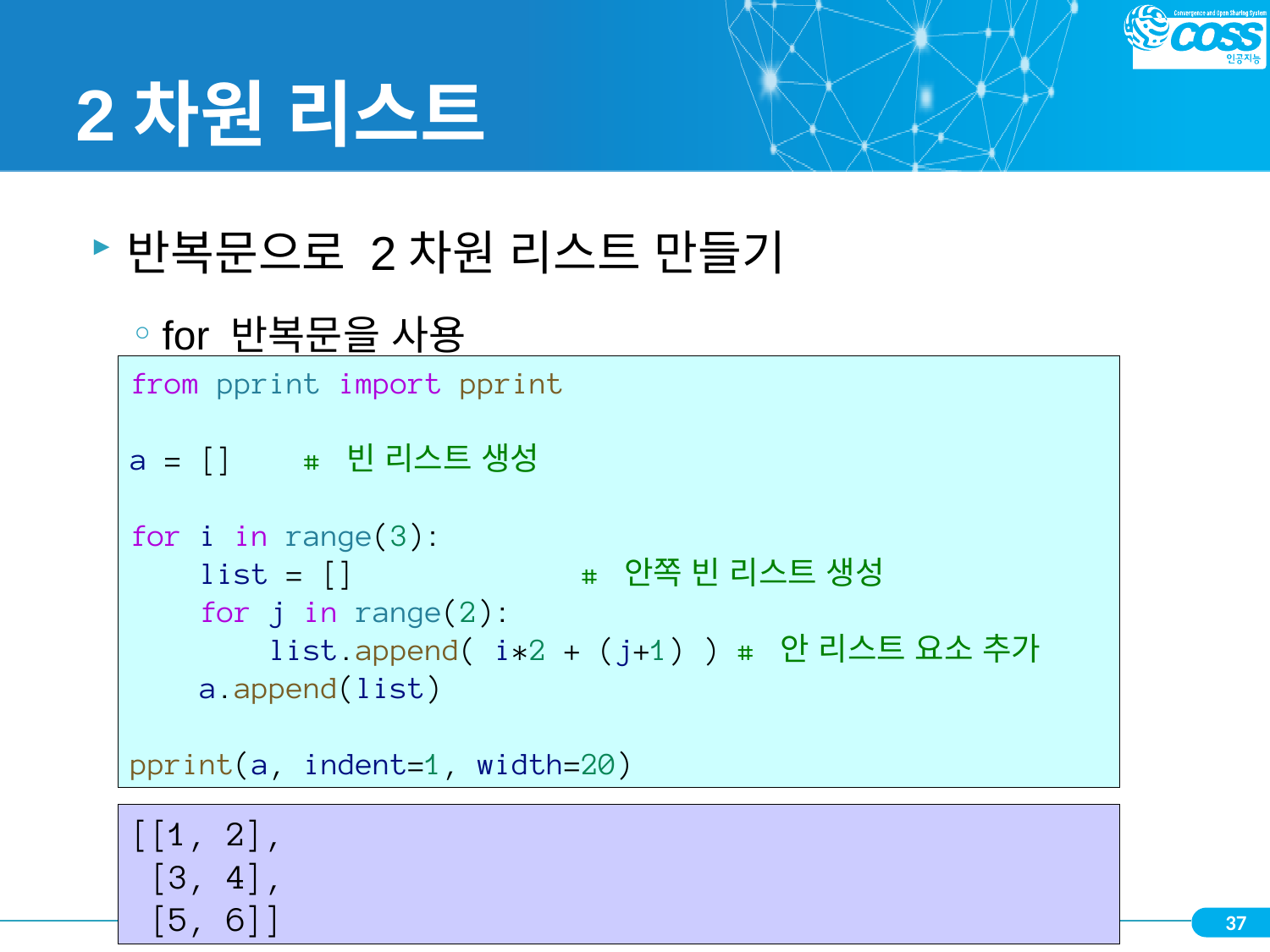

# 2차원 리스트
반복문으로 2차원 리스트 만들기
for 반복문을 사용
from pprint import pprint
a = []    # 빈 리스트 생성

for i in range(3):
    list = []             # 안쪽 빈 리스트 생성
    for j in range(2):
        list.append( i*2 + (j+1) ) # 안 리스트 요소 추가
    a.append(list)

pprint(a, indent=1, width=20)
[[1, 2],
 [3, 4],
 [5, 6]]